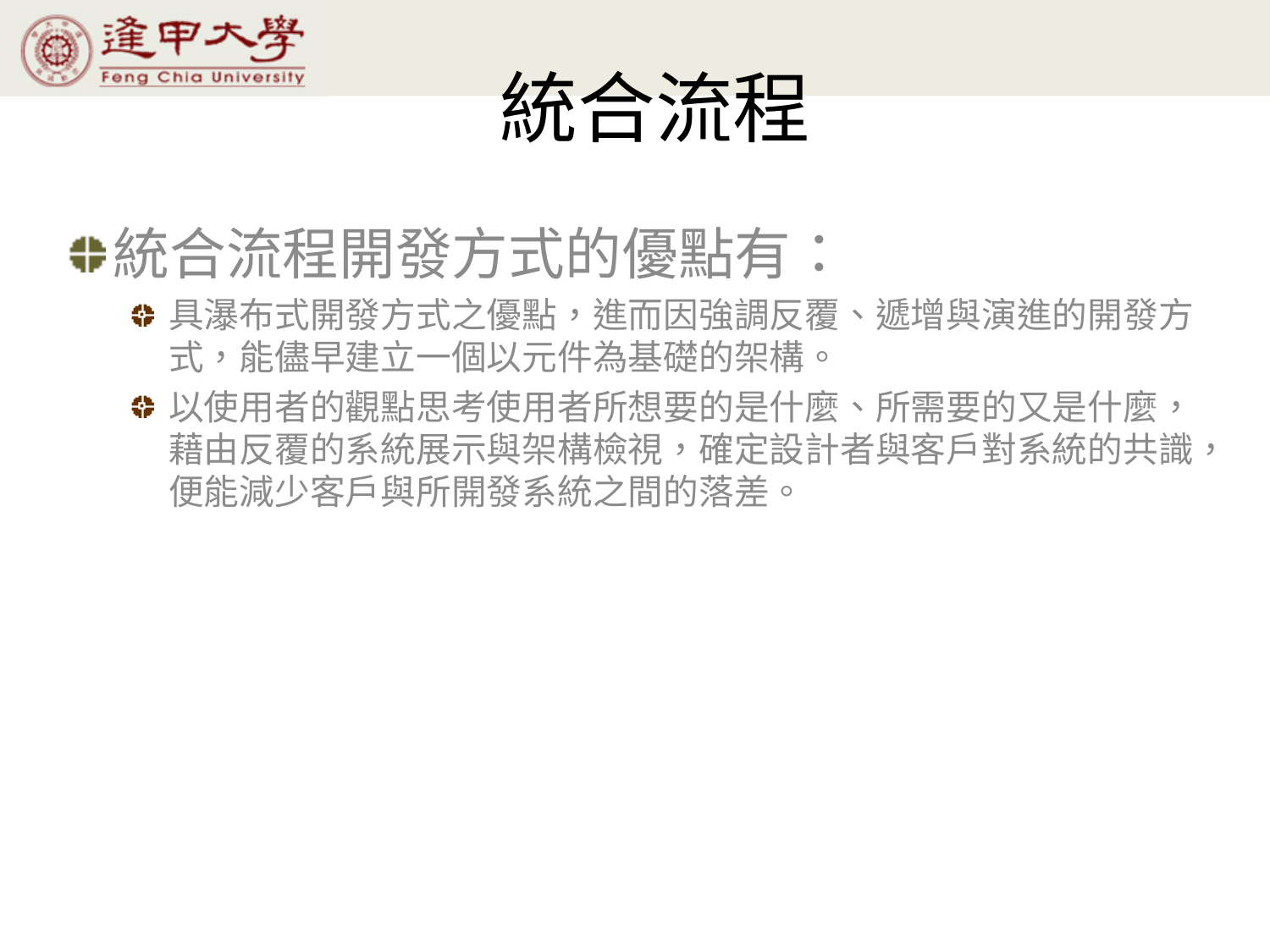

# 統合流程
統合流程開發方式的優點有：
具瀑布式開發方式之優點，進而因強調反覆、遞增與演進的開發方式，能儘早建立一個以元件為基礎的架構。
以使用者的觀點思考使用者所想要的是什麼、所需要的又是什麼，藉由反覆的系統展示與架構檢視，確定設計者與客戶對系統的共識，便能減少客戶與所開發系統之間的落差。